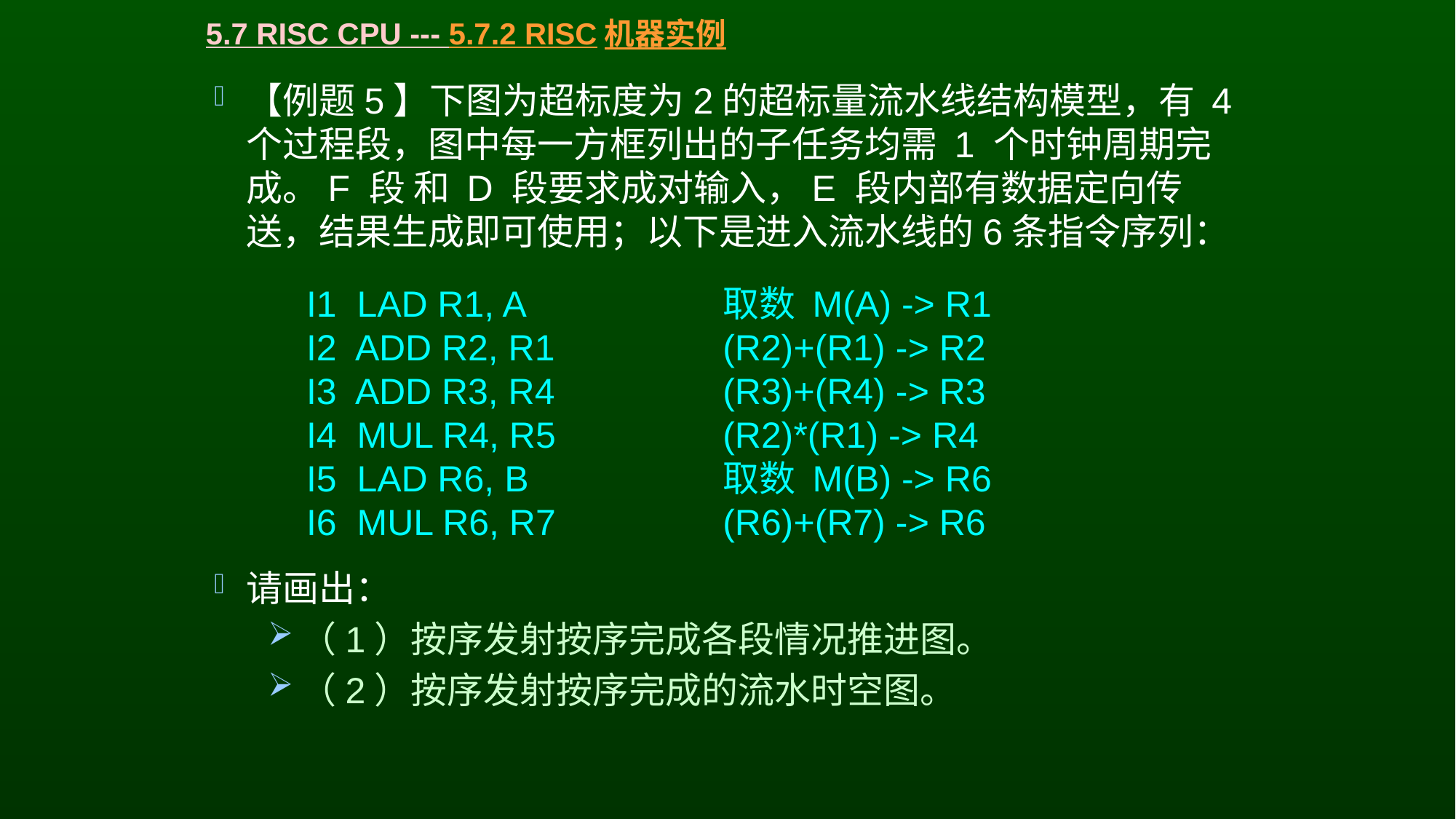

# 5.7 RISC CPU --- 5.7.2 RISC机器实例
【例题5】下图为超标度为2的超标量流水线结构模型，有 4 个过程段，图中每一方框列出的子任务均需 1 个时钟周期完成。F 段 和 D 段要求成对输入，E 段内部有数据定向传送，结果生成即可使用；以下是进入流水线的6条指令序列：

请画出：
（1）按序发射按序完成各段情况推进图。
（2）按序发射按序完成的流水时空图。

I1  LAD R1, A
I2  ADD R2, R1
I3  ADD R3, R4
I4  MUL R4, R5
I5  LAD R6, B
I6  MUL R6, R7
取数 M(A) -> R1
(R2)+(R1) -> R2
(R3)+(R4) -> R3
(R2)*(R1) -> R4
取数 M(B) -> R6
(R6)+(R7) -> R6